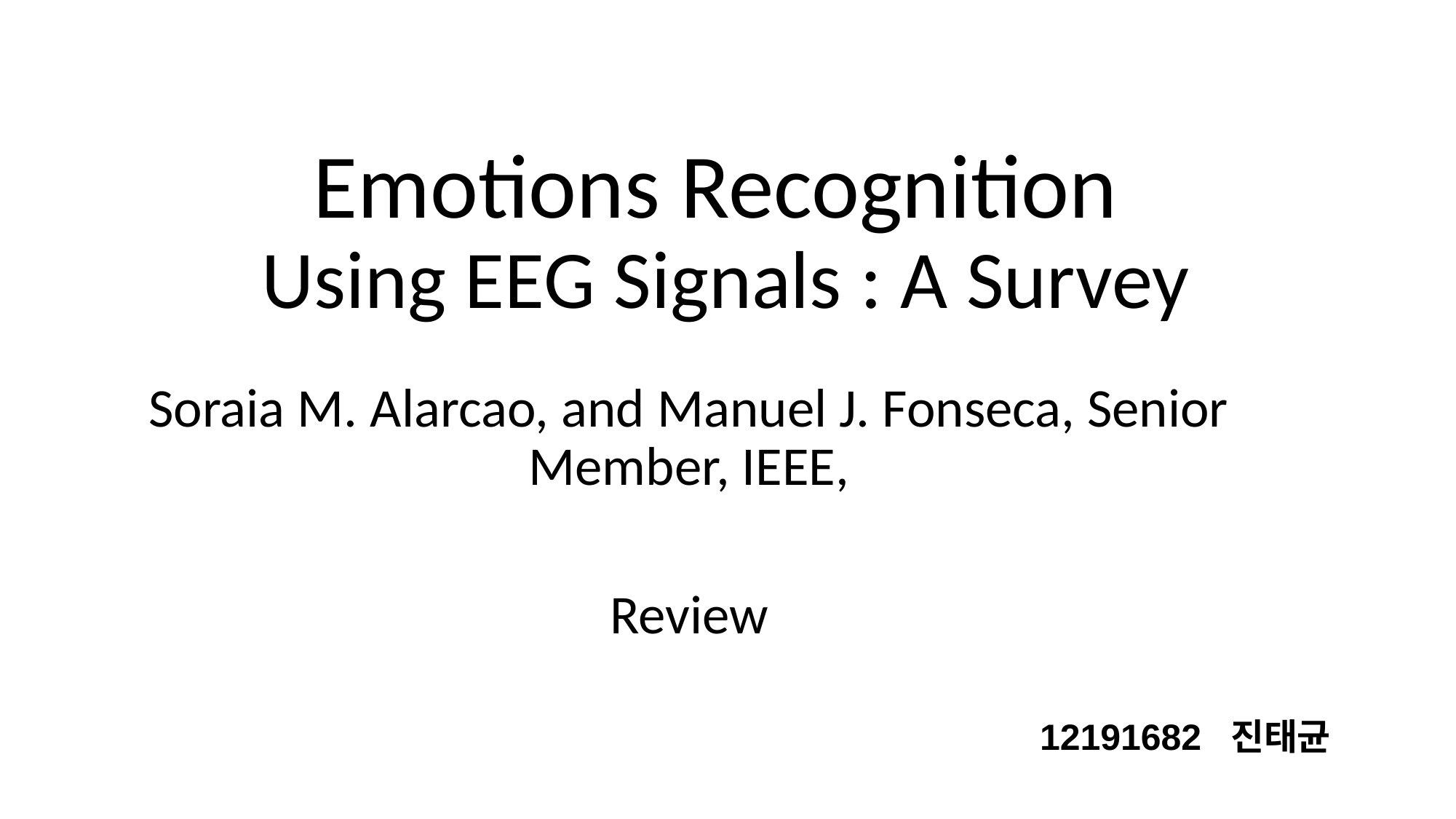

# Emotions Recognition Using EEG Signals : A Survey
Soraia M. Alarcao, and Manuel J. Fonseca, Senior Member, IEEE,

Review
12191682  진태균